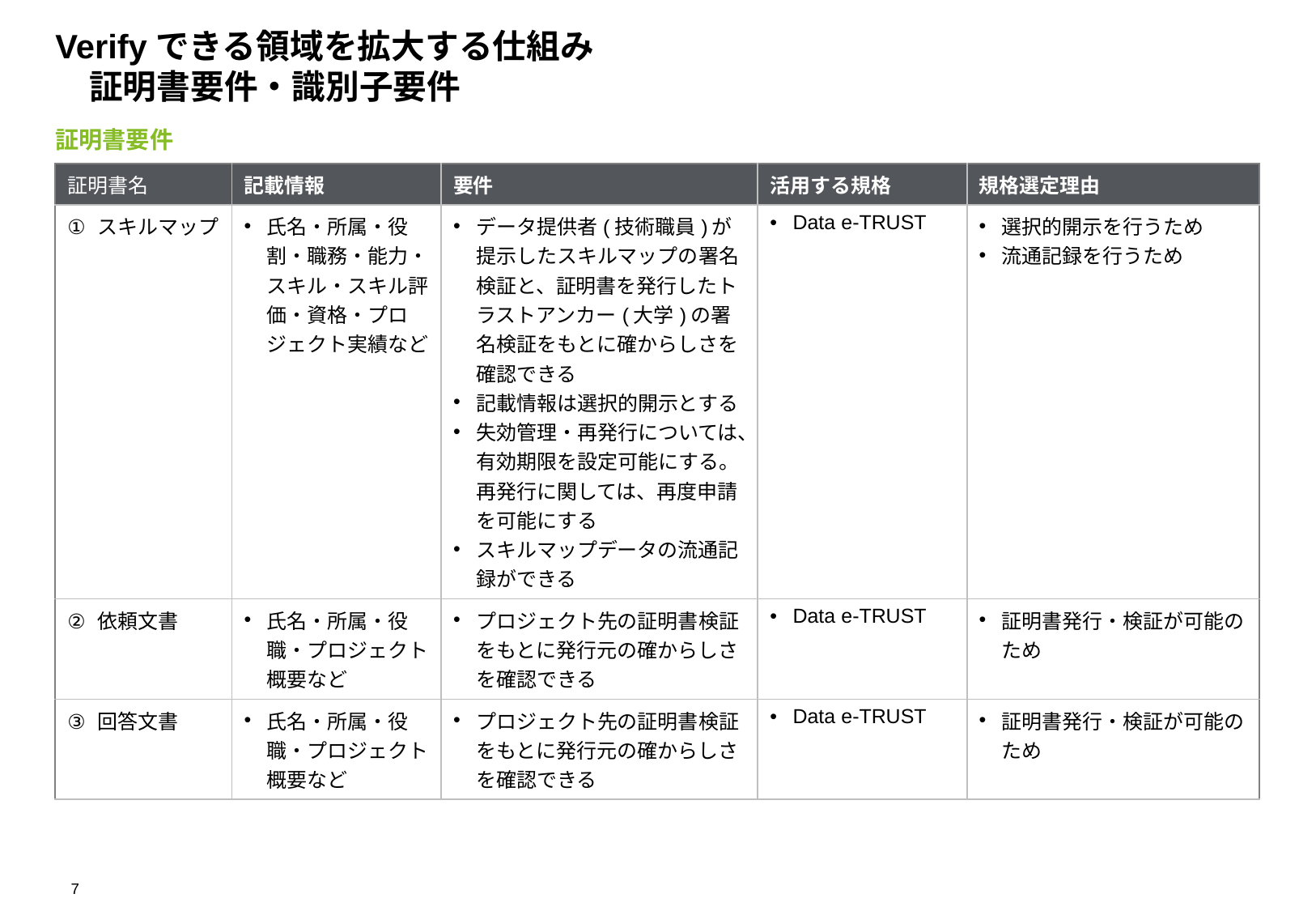

# Verifyできる領域を拡大する仕組み 　証明書要件・識別子要件
証明書要件
| 証明書名 | 記載情報 | 要件 | 活用する規格 | 規格選定理由 |
| --- | --- | --- | --- | --- |
| スキルマップ | 氏名・所属・役割・職務・能力・スキル・スキル評価・資格・プロジェクト実績など | データ提供者(技術職員)が提示したスキルマップの署名検証と、証明書を発行したトラストアンカー(大学)の署名検証をもとに確からしさを確認できる 記載情報は選択的開示とする 失効管理・再発行については、有効期限を設定可能にする。再発行に関しては、再度申請を可能にする スキルマップデータの流通記録ができる | Data e-TRUST | 選択的開示を行うため 流通記録を行うため |
| 依頼文書 | 氏名・所属・役職・プロジェクト概要など | プロジェクト先の証明書検証をもとに発行元の確からしさを確認できる | Data e-TRUST | 証明書発行・検証が可能のため |
| 回答文書 | 氏名・所属・役職・プロジェクト概要など | プロジェクト先の証明書検証をもとに発行元の確からしさを確認できる | Data e-TRUST | 証明書発行・検証が可能のため |
7